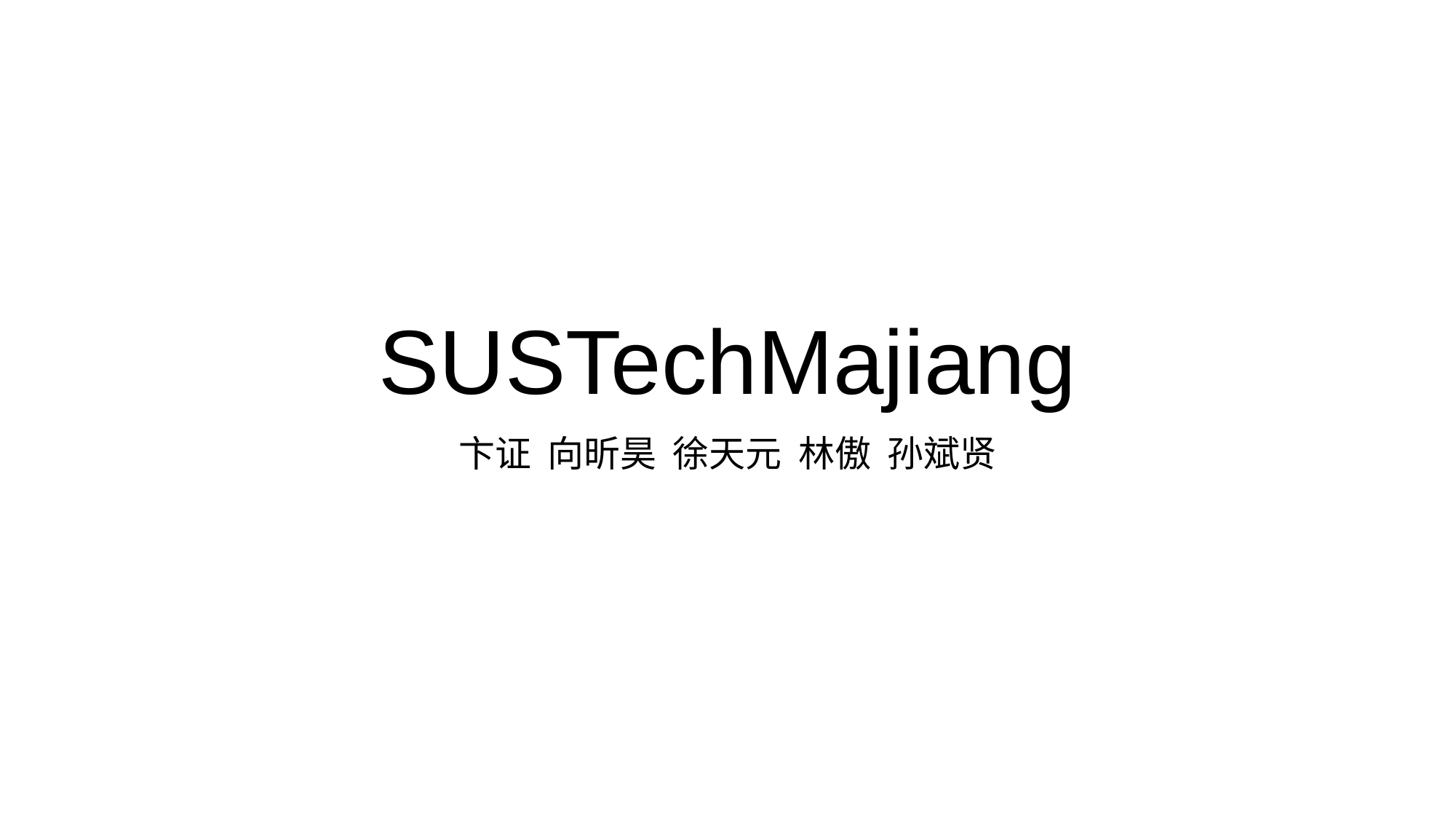

# SUSTechMajiang
卞证  向昕昊  徐天元  林傲  孙斌贤